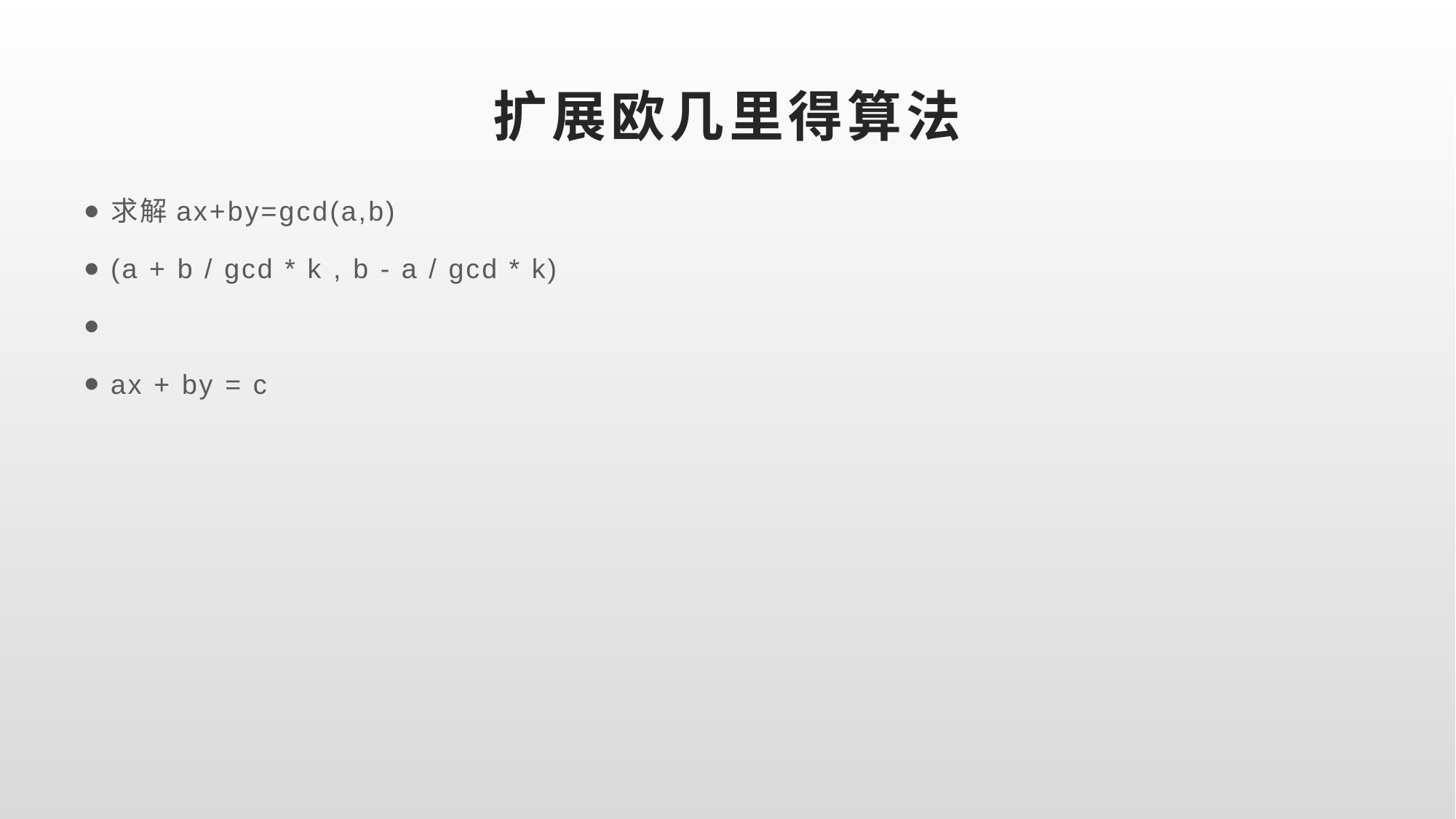

# 扩展欧几里得算法
求解ax+by=gcd(a,b)
(a + b / gcd * k , b - a / gcd * k)

ax + by = c